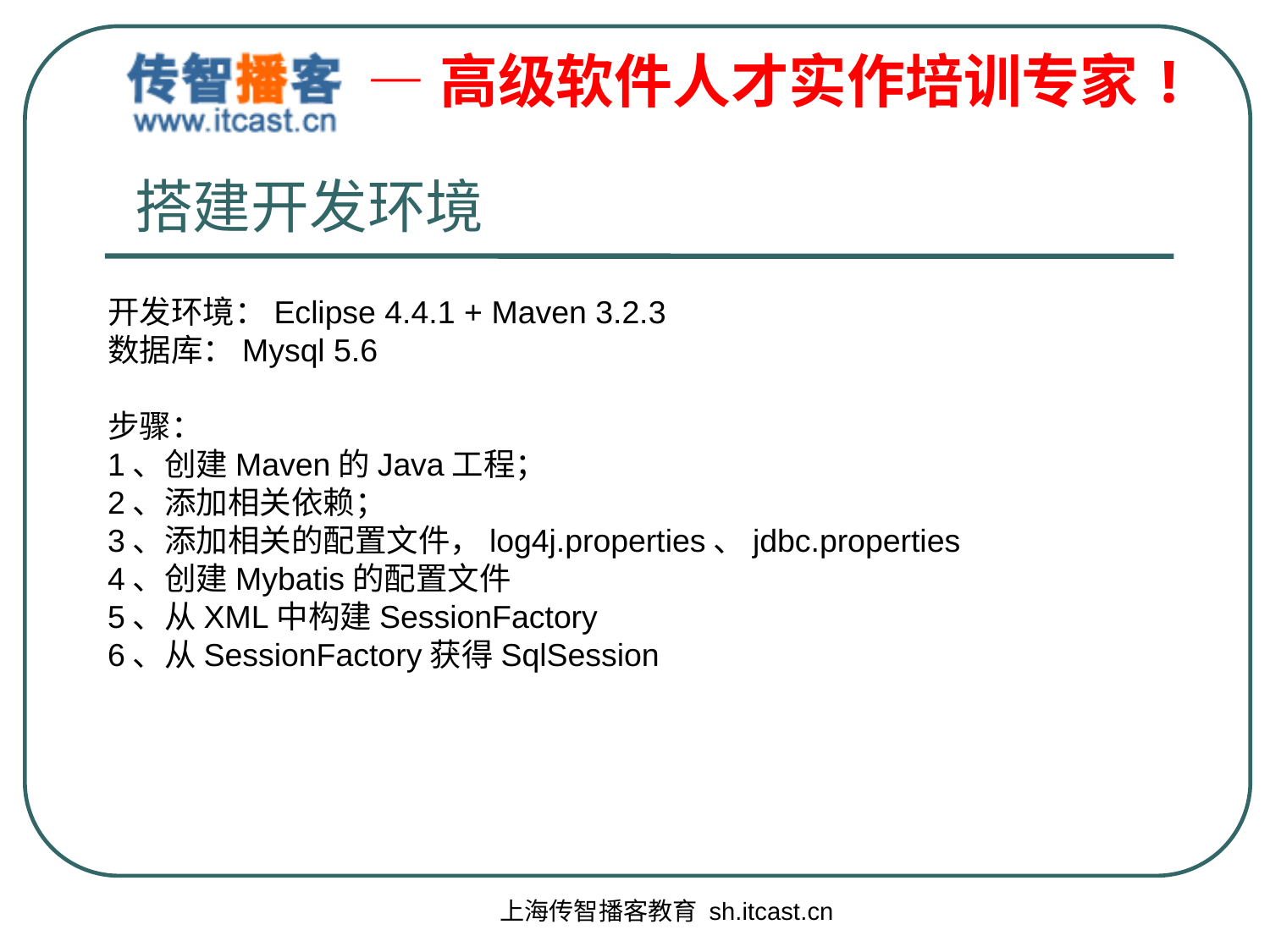

# 搭建开发环境
开发环境：Eclipse 4.4.1 + Maven 3.2.3
数据库：Mysql 5.6

步骤：
1、创建Maven的Java工程；
2、添加相关依赖；
3、添加相关的配置文件，log4j.properties、jdbc.properties
4、创建Mybatis的配置文件
5、从XML中构建SessionFactory
6、从SessionFactory获得SqlSession
上海传智播客教育 sh.itcast.cn